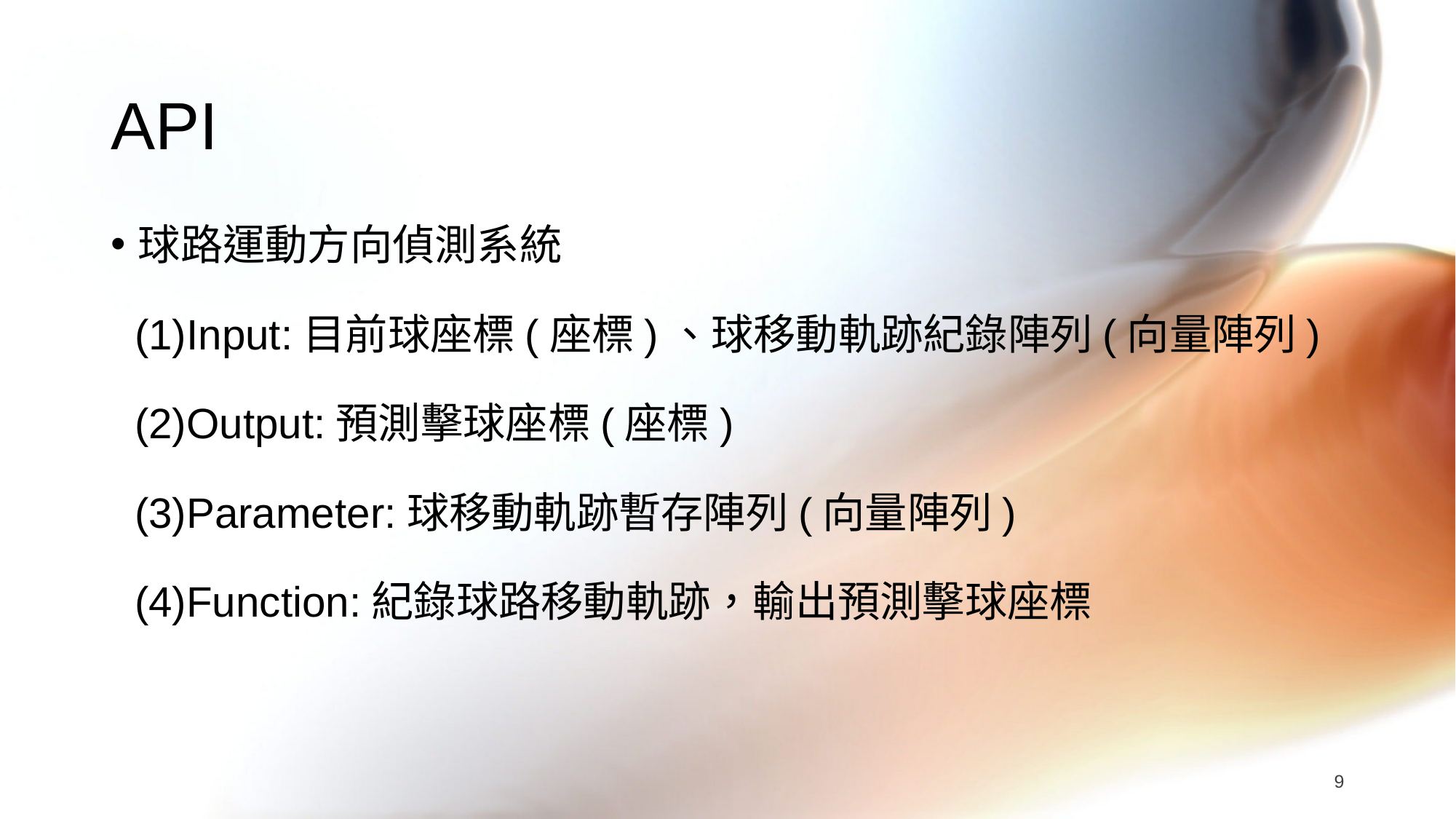

# API
球路運動方向偵測系統
  (1)Input:目前球座標(座標)、球移動軌跡紀錄陣列(向量陣列)
  (2)Output:預測擊球座標(座標)
  (3)Parameter:球移動軌跡暫存陣列(向量陣列)
  (4)Function:紀錄球路移動軌跡，輸出預測擊球座標
9